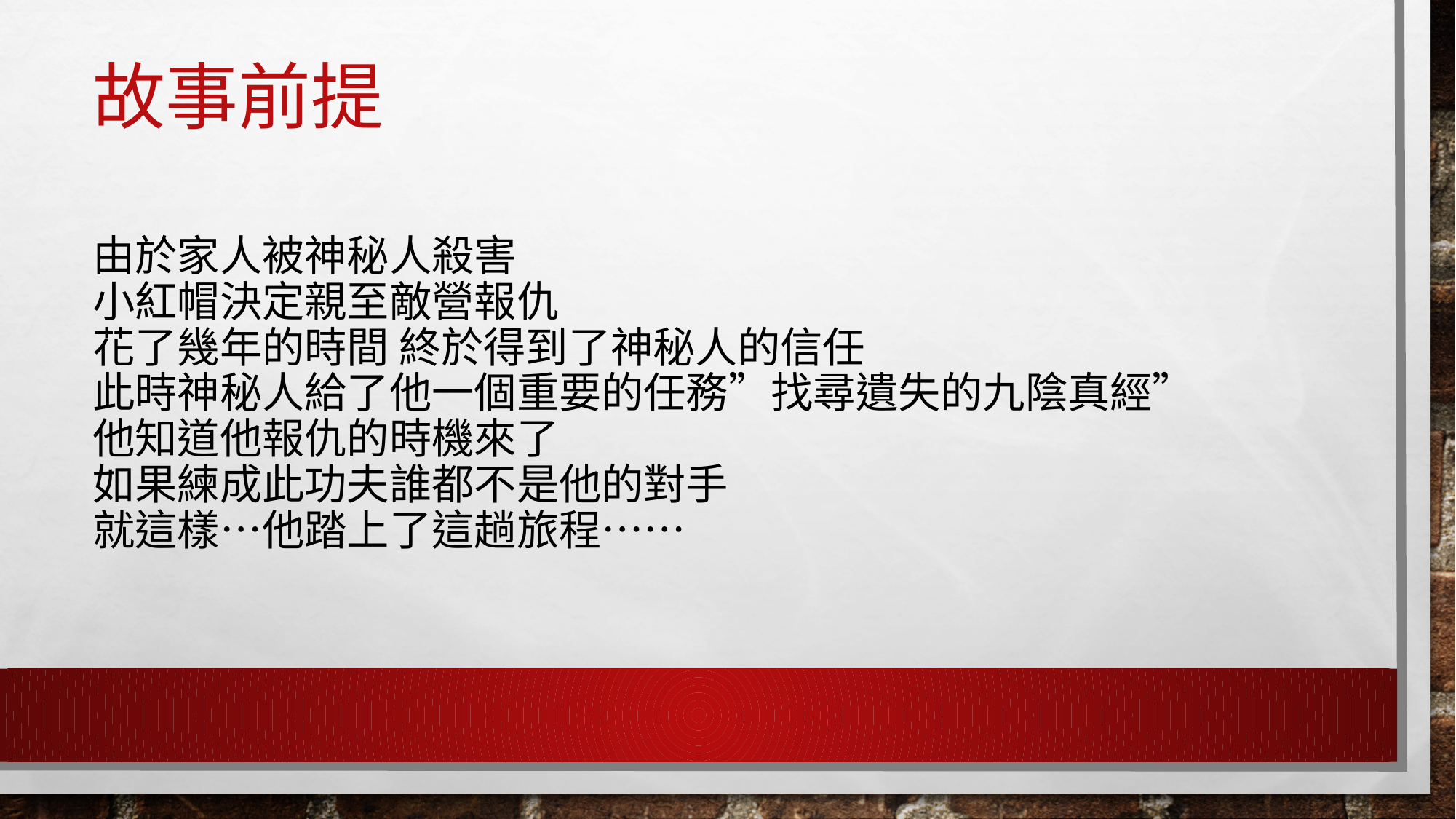

故事前提

# 由於家人被神秘人殺害 小紅帽決定親至敵營報仇 花了幾年的時間 終於得到了神秘人的信任 此時神秘人給了他一個重要的任務”找尋遺失的九陰真經” 他知道他報仇的時機來了 如果練成此功夫誰都不是他的對手 就這樣…他踏上了這趟旅程……